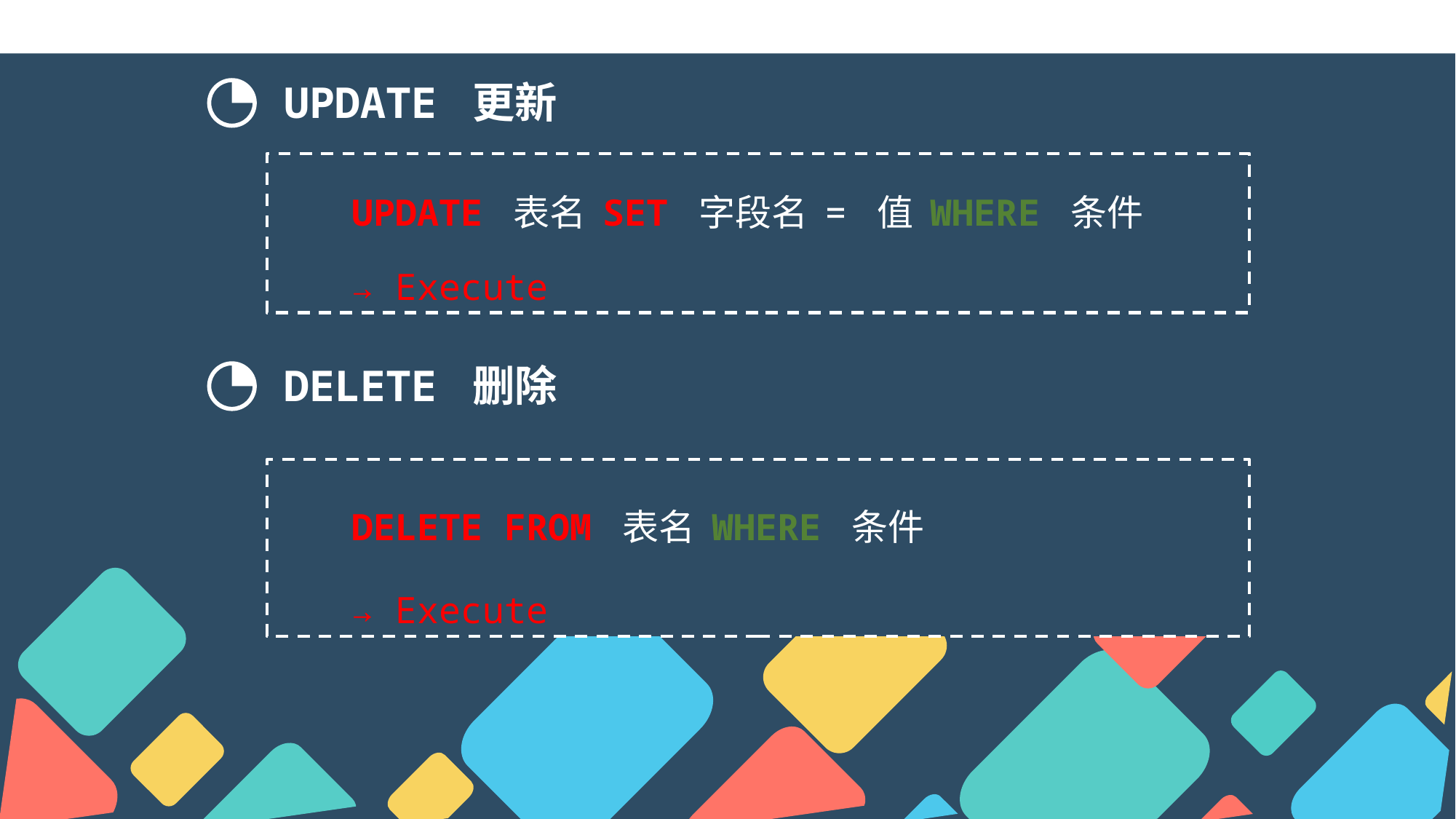

UPDATE 更新

   UPDATE 表名 SET 字段名 = 值 WHERE 条件
   → Execute
DELETE 删除

   DELETE FROM 表名 WHERE 条件
   → Execute